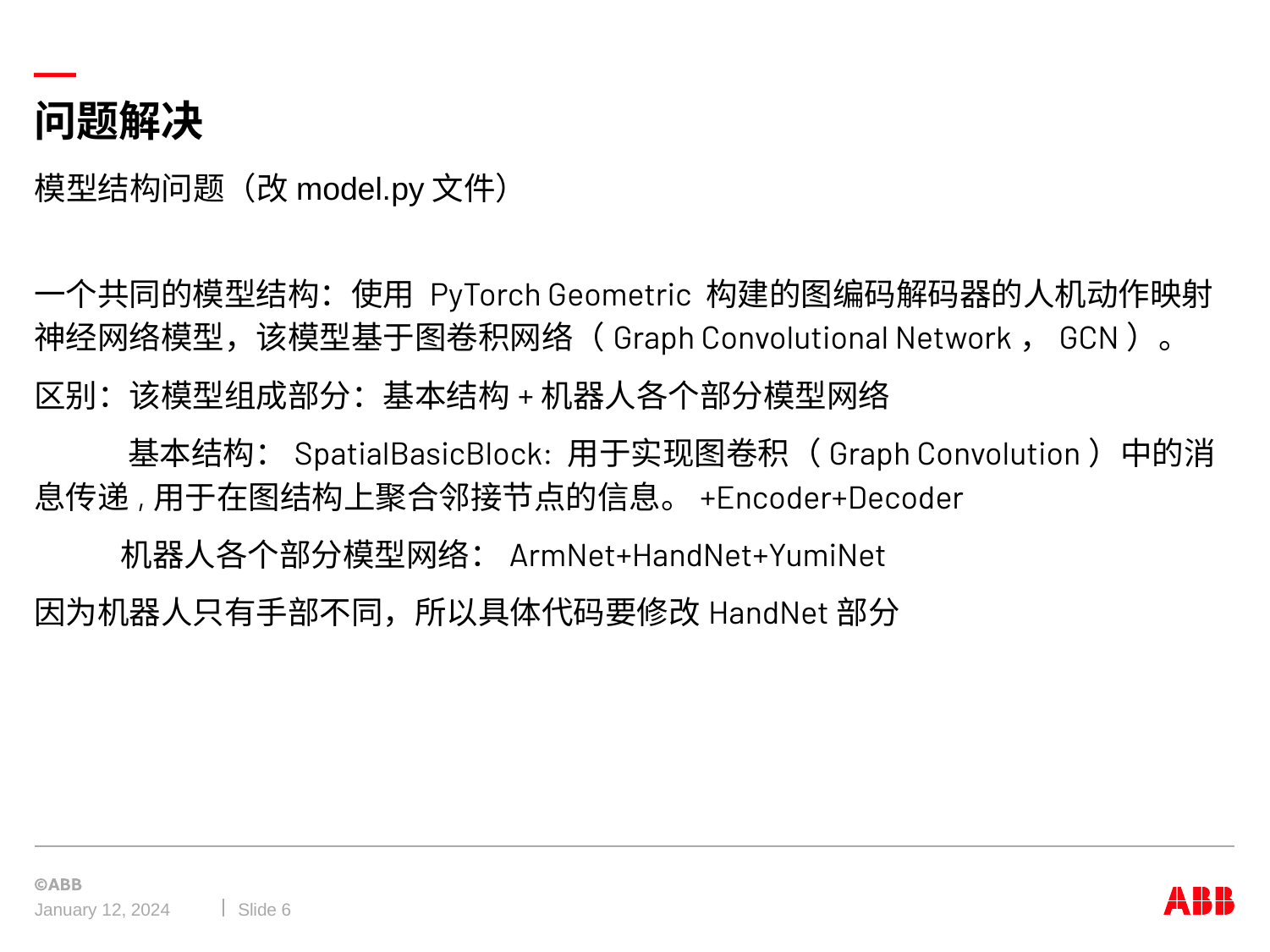

# 问题解决
模型结构问题（改model.py文件）
一个共同的模型结构：使用 PyTorch Geometric 构建的图编码解码器的人机动作映射神经网络模型，该模型基于图卷积网络（Graph Convolutional Network，GCN）。
区别：该模型组成部分：基本结构+机器人各个部分模型网络
            基本结构：SpatialBasicBlock: 用于实现图卷积（Graph Convolution）中的消息传递,用于在图结构上聚合邻接节点的信息。+Encoder+Decoder
           机器人各个部分模型网络：ArmNet+HandNet+YumiNet
因为机器人只有手部不同，所以具体代码要修改HandNet部分

Slide 6
January 12, 2024